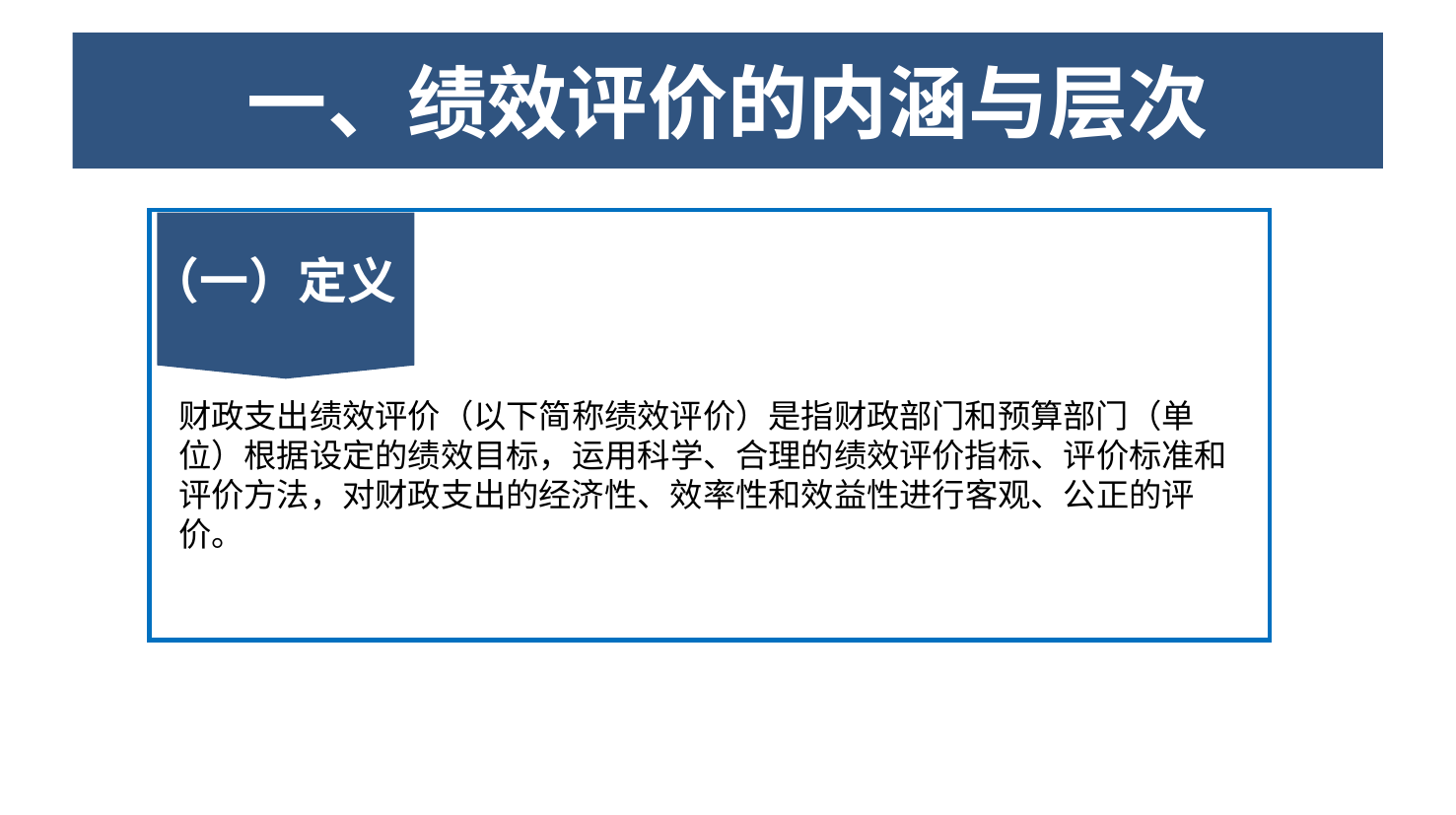

单击添加标题
# 一、绩效评价的内涵与层次

（一）定义
02
03
04
财政支出绩效评价（以下简称绩效评价）是指财政部门和预算部门（单位）根据设定的绩效目标，运用科学、合理的绩效评价指标、评价标准和评价方法，对财政支出的经济性、效率性和效益性进行客观、公正的评价。